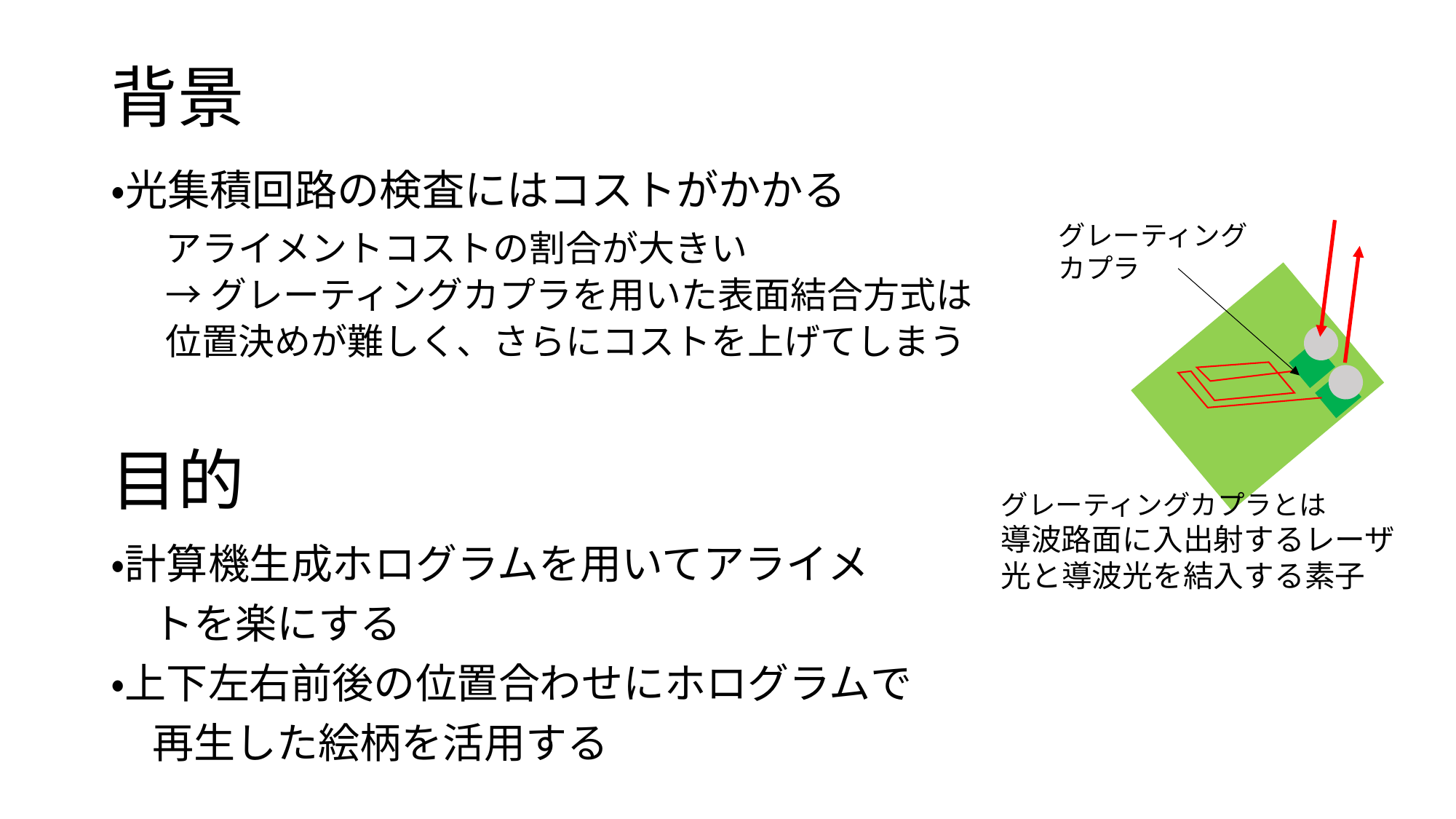

# 背景
・光集積回路の検査にはコストがかかる
アライメントコストの割合が大きい
→グレーティングカプラを用いた表面結合方式は
位置決めが難しく、さらにコストを上げてしまう

グレーティングカプラ

目的
グレーティングカプラとは
導波路面に入出射するレーザ光と導波光を結入する素子
・計算機生成ホログラムを用いてアライメ
　トを楽にする
・上下左右前後の位置合わせにホログラムで
　再生した絵柄を活用する